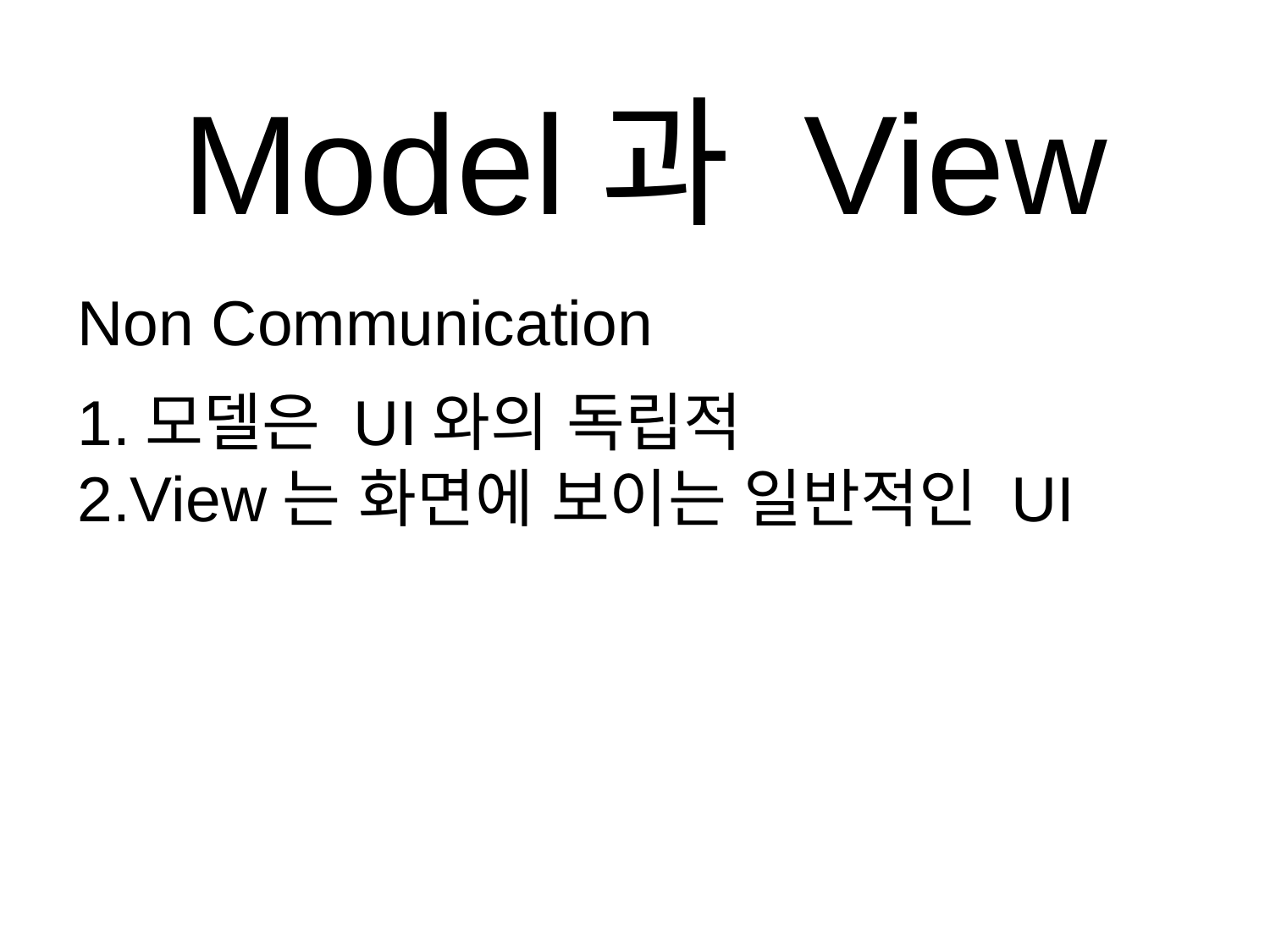

Model과 View
Non Communication
1.모델은 UI와의 독립적
2.View는 화면에 보이는 일반적인 UI